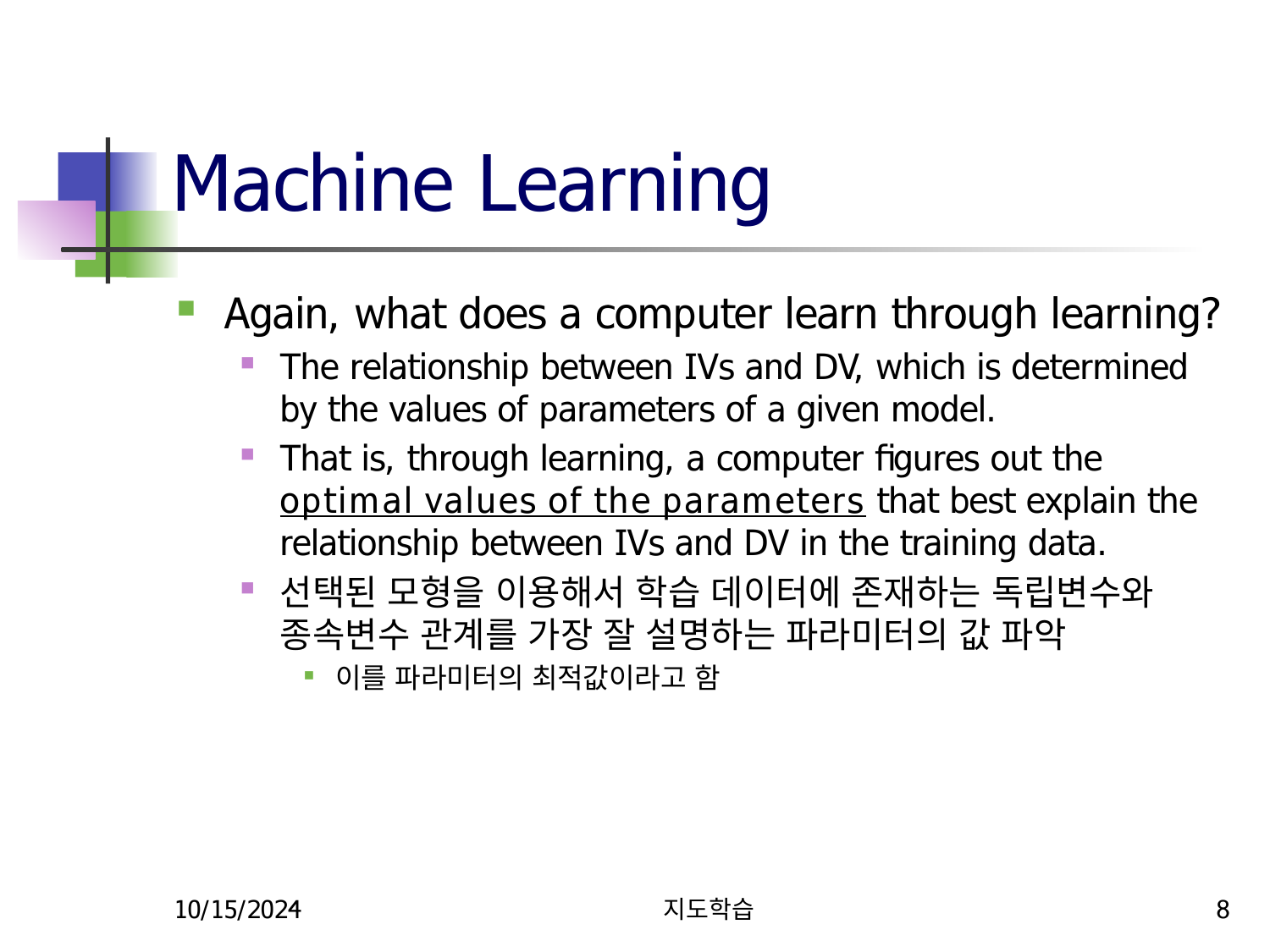

# Machine Learning
Again, what does a computer learn through learning?
The relationship between IVs and DV, which is determined by the values of parameters of a given model.
That is, through learning, a computer figures out the optimal values of the parameters that best explain the relationship between IVs and DV in the training data.
선택된 모형을 이용해서 학습 데이터에 존재하는 독립변수와 종속변수 관계를 가장 잘 설명하는 파라미터의 값 파악
이를 파라미터의 최적값이라고 함
10/15/2024
지도학습
8